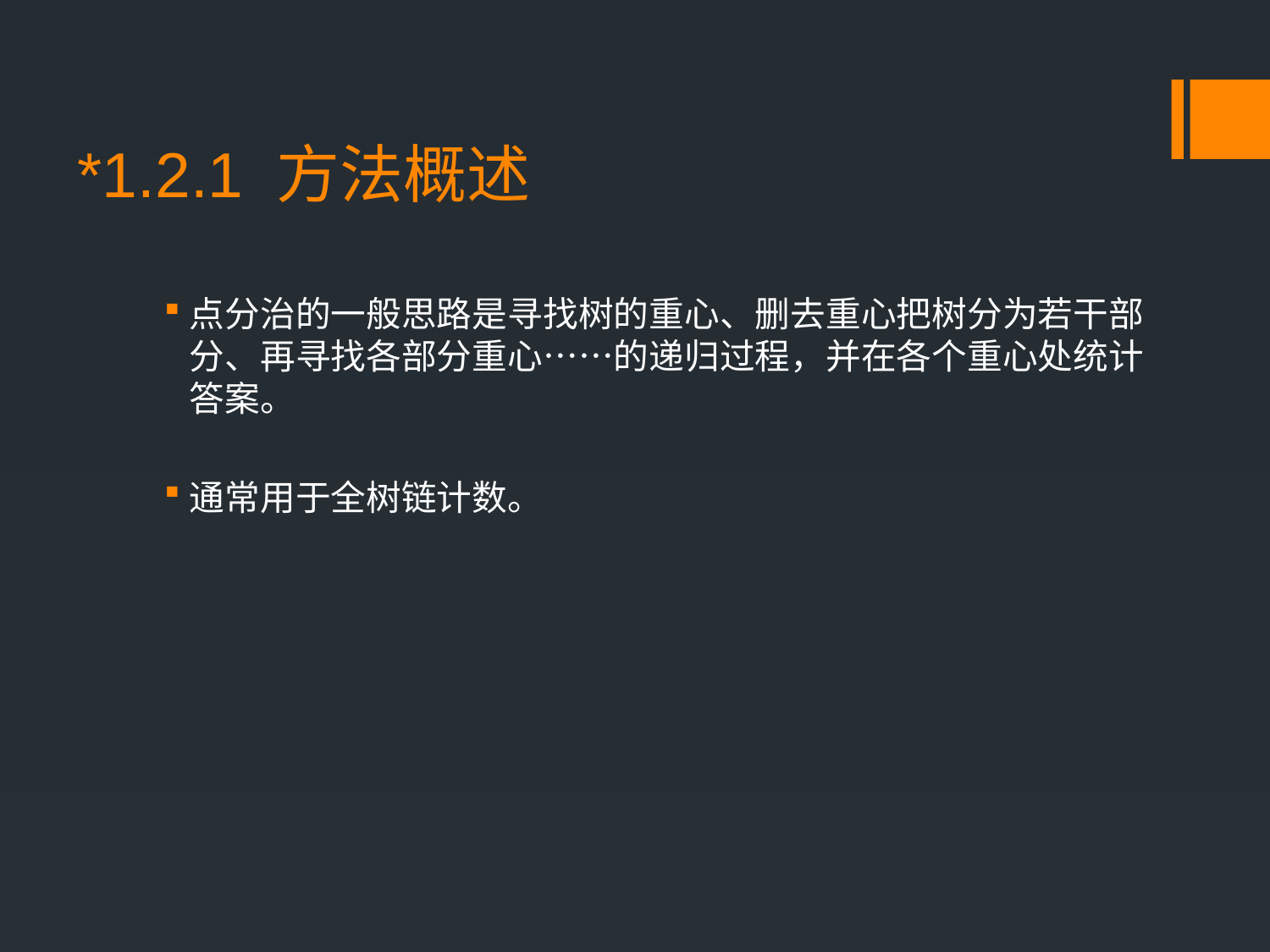

# *1.2.1 方法概述

点分治的一般思路是寻找树的重心、删去重心把树分为若干部分、再寻找各部分重心……的递归过程，并在各个重心处统计答案。

通常用于全树链计数。